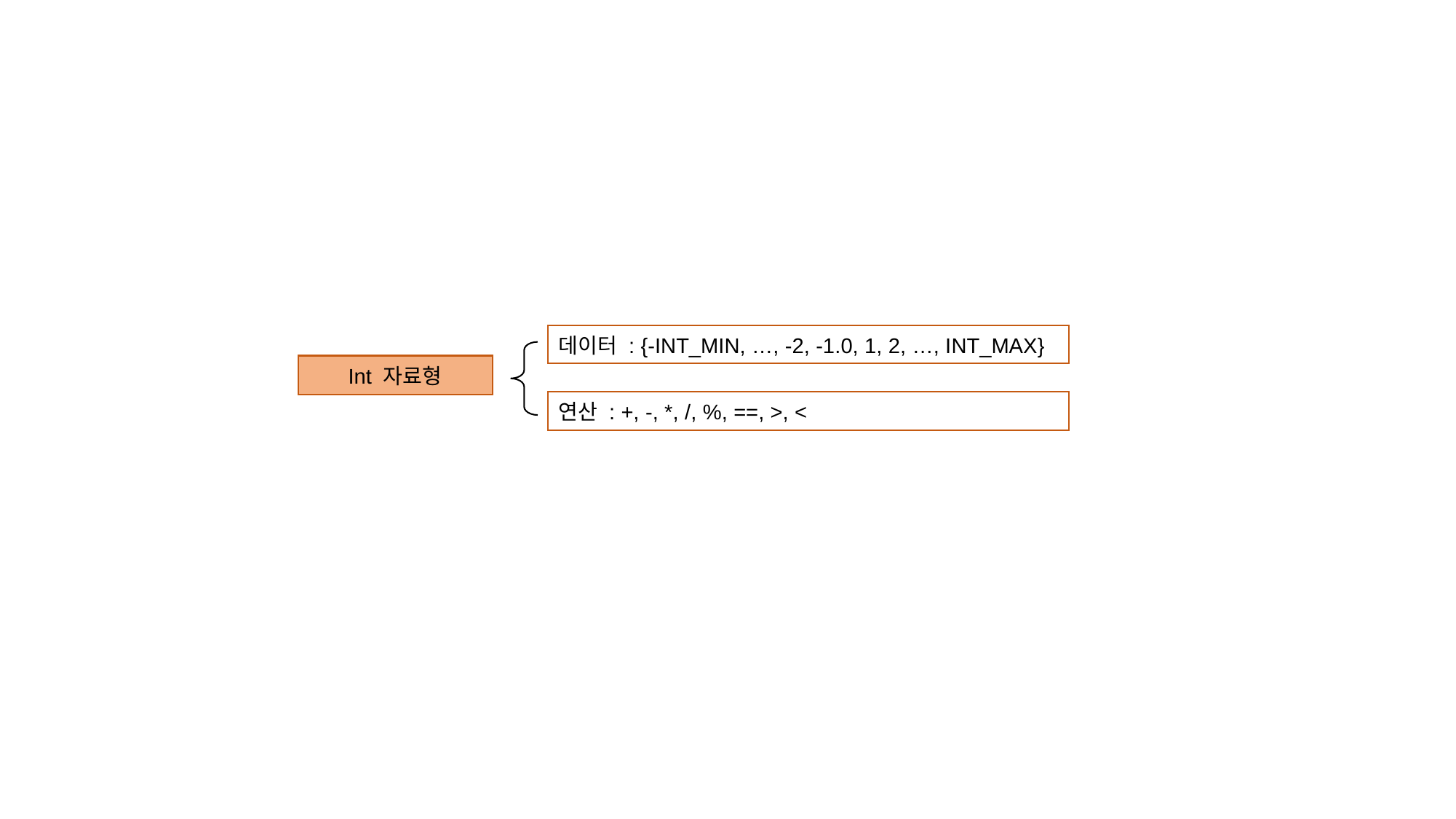

데이터 : {-INT_MIN, …, -2, -1.0, 1, 2, …, INT_MAX}

Int 자료형
연산 : +, -, *, /, %, ==, >, <